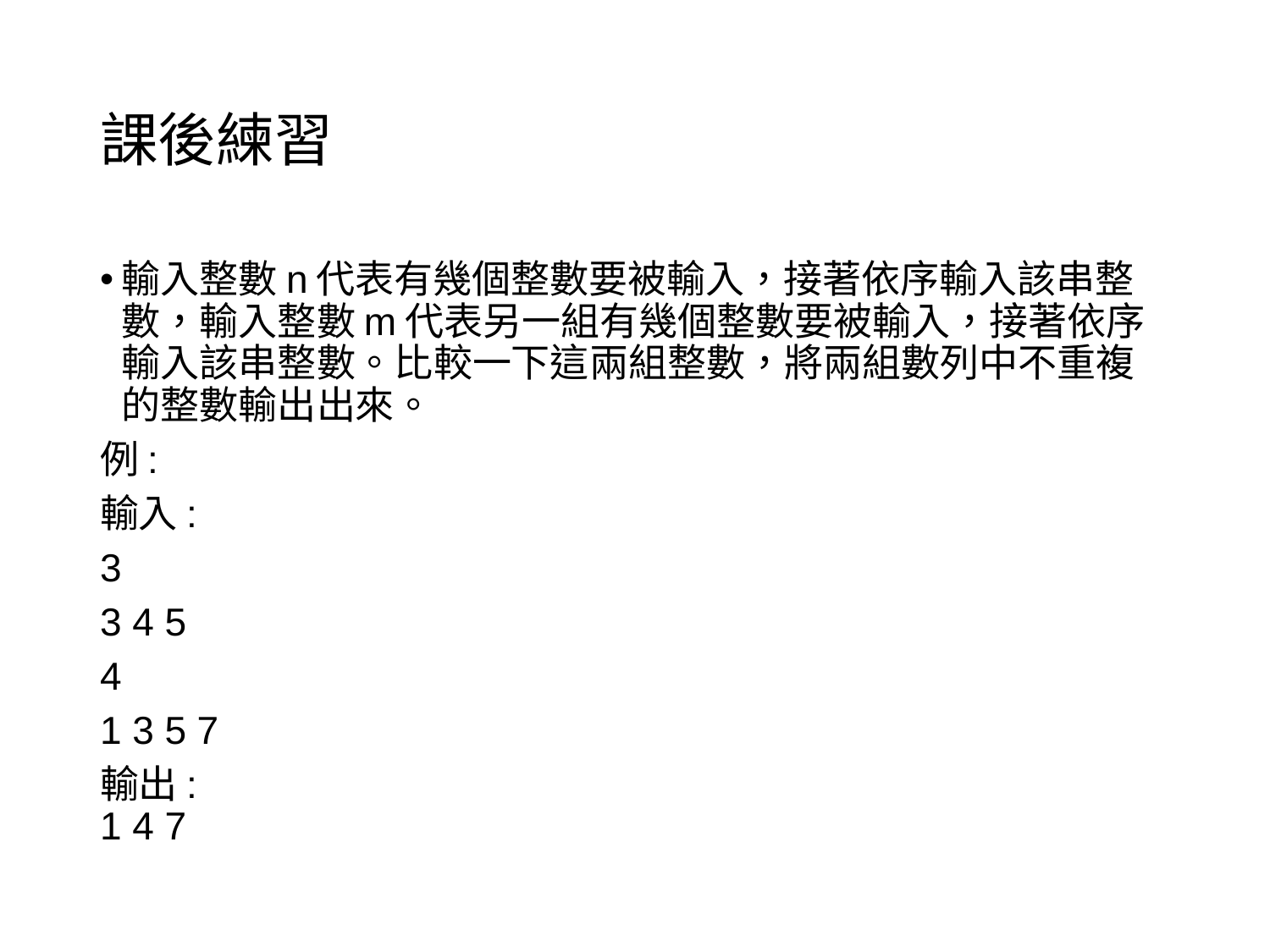

# 課後練習
輸入整數n代表有幾個整數要被輸入，接著依序輸入該串整數，輸入整數m代表另一組有幾個整數要被輸入，接著依序輸入該串整數。比較一下這兩組整數，將兩組數列中不重複的整數輸出出來。
例:
輸入:
3
3 4 5
4
1 3 5 7
輸出:
1 4 7